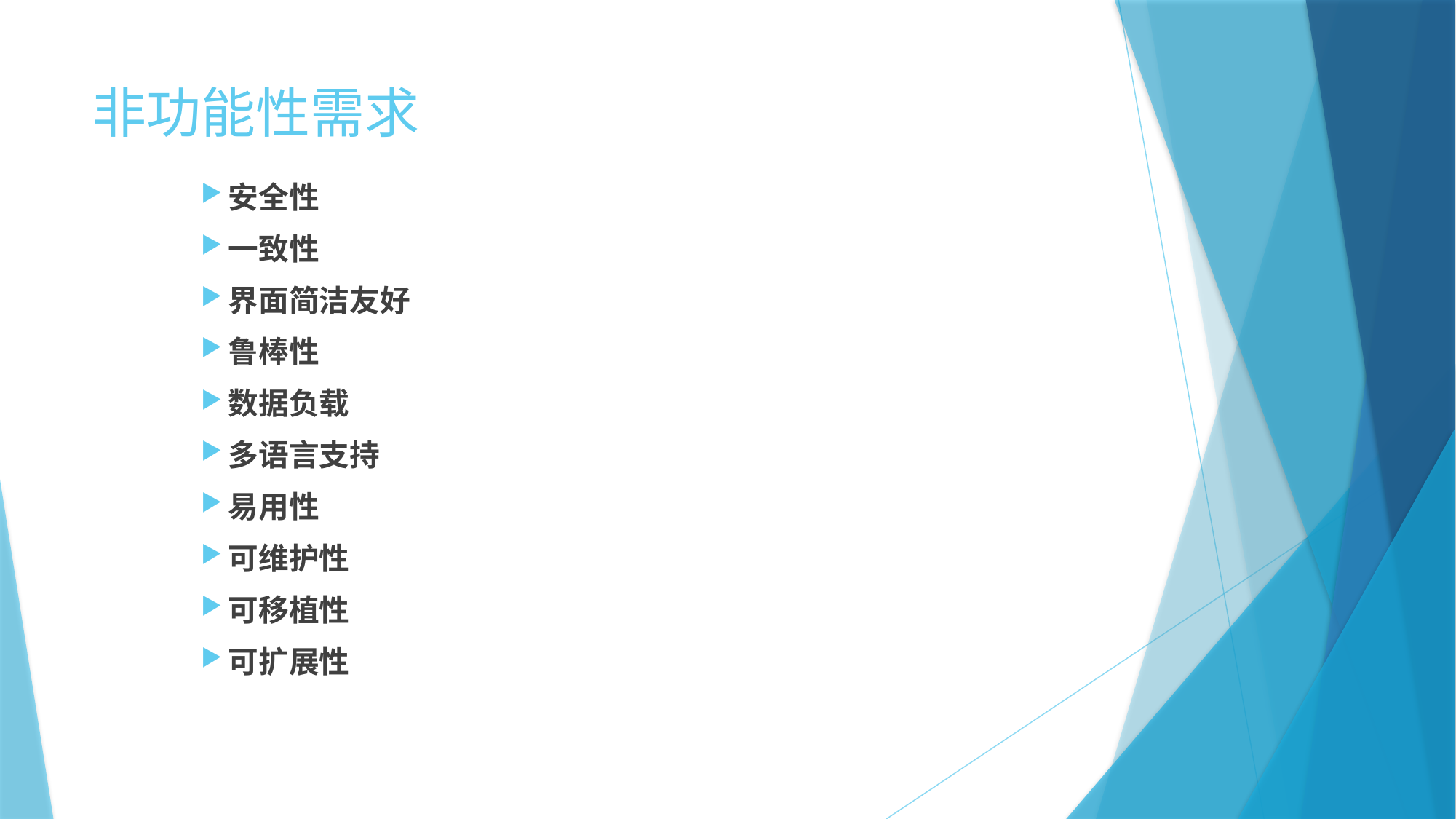

# 非功能性需求
安全性
一致性
界面简洁友好
鲁棒性
数据负载
多语言支持
易用性
可维护性
可移植性
可扩展性